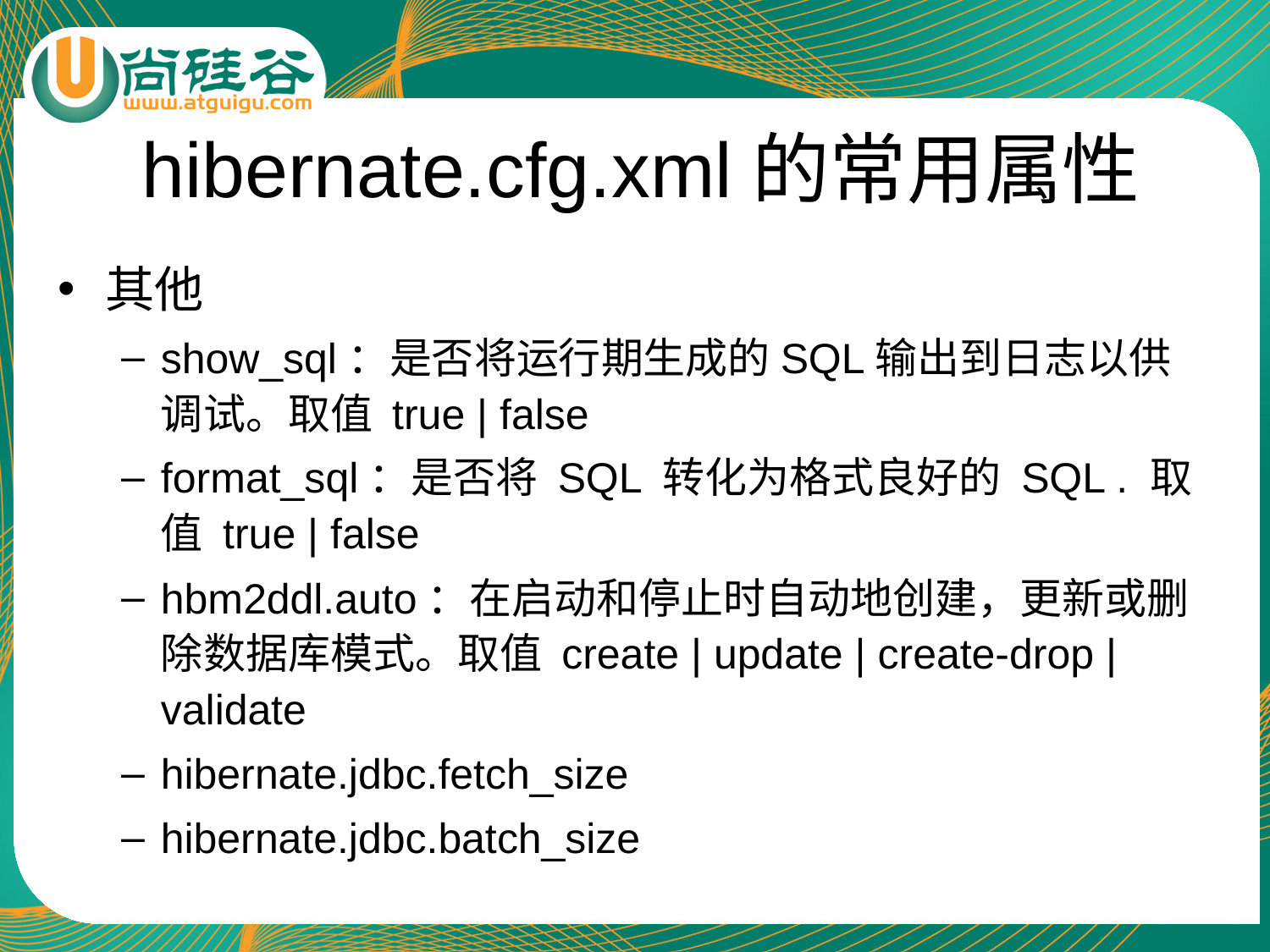

# hibernate.cfg.xml的常用属性
其他
show_sql：是否将运行期生成的SQL输出到日志以供调试。取值 true | false
format_sql：是否将 SQL 转化为格式良好的 SQL . 取值 true | false
hbm2ddl.auto：在启动和停止时自动地创建，更新或删除数据库模式。取值 create | update | create-drop | validate
hibernate.jdbc.fetch_size
hibernate.jdbc.batch_size